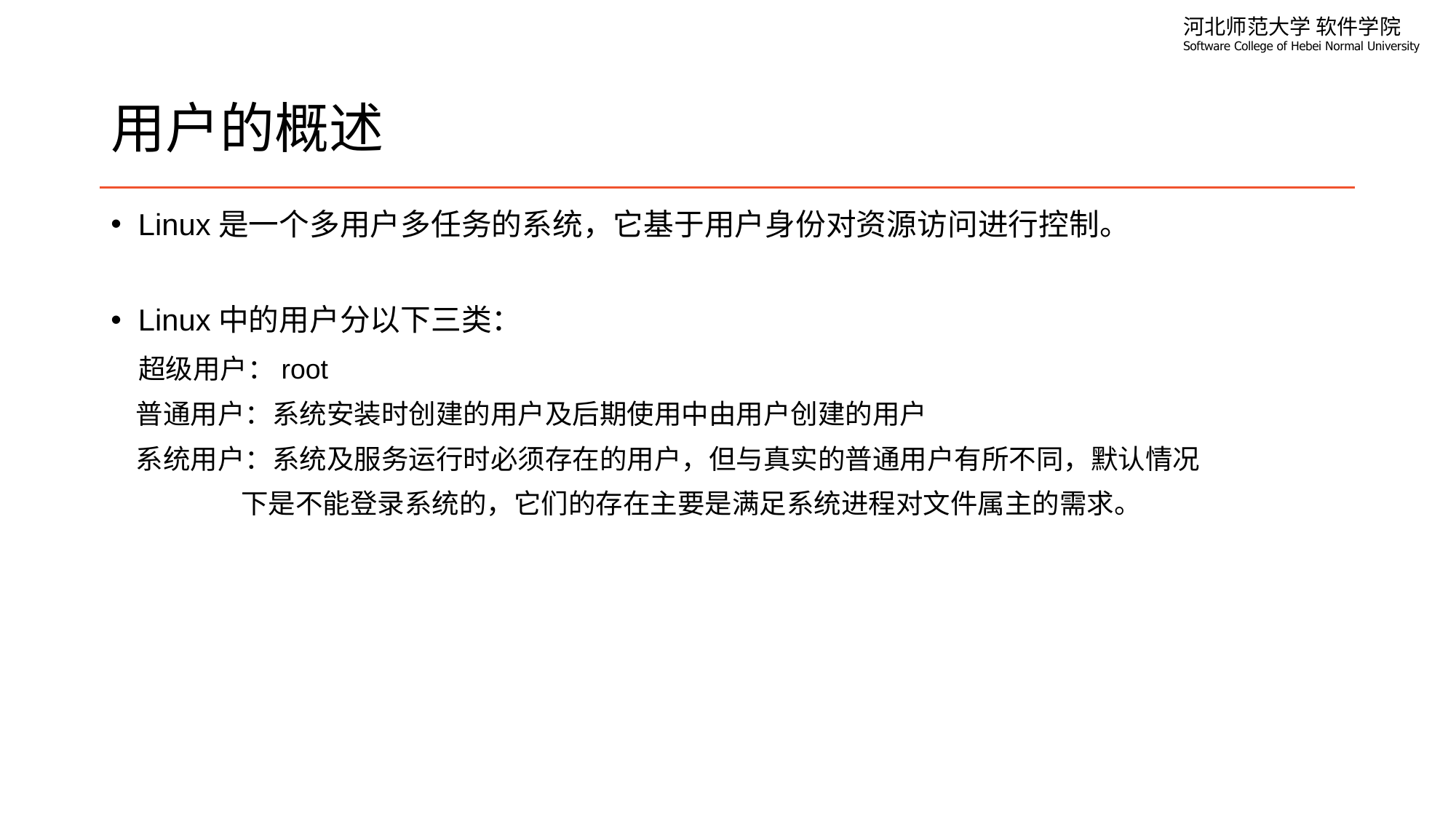

# 用户的概述
Linux是一个多用户多任务的系统，它基于用户身份对资源访问进行控制。

Linux中的用户分以下三类：
   超级用户：root
   普通用户：系统安装时创建的用户及后期使用中由用户创建的用户
   系统用户：系统及服务运行时必须存在的用户，但与真实的普通用户有所不同，默认情况
                    下是不能登录系统的，它们的存在主要是满足系统进程对文件属主的需求。